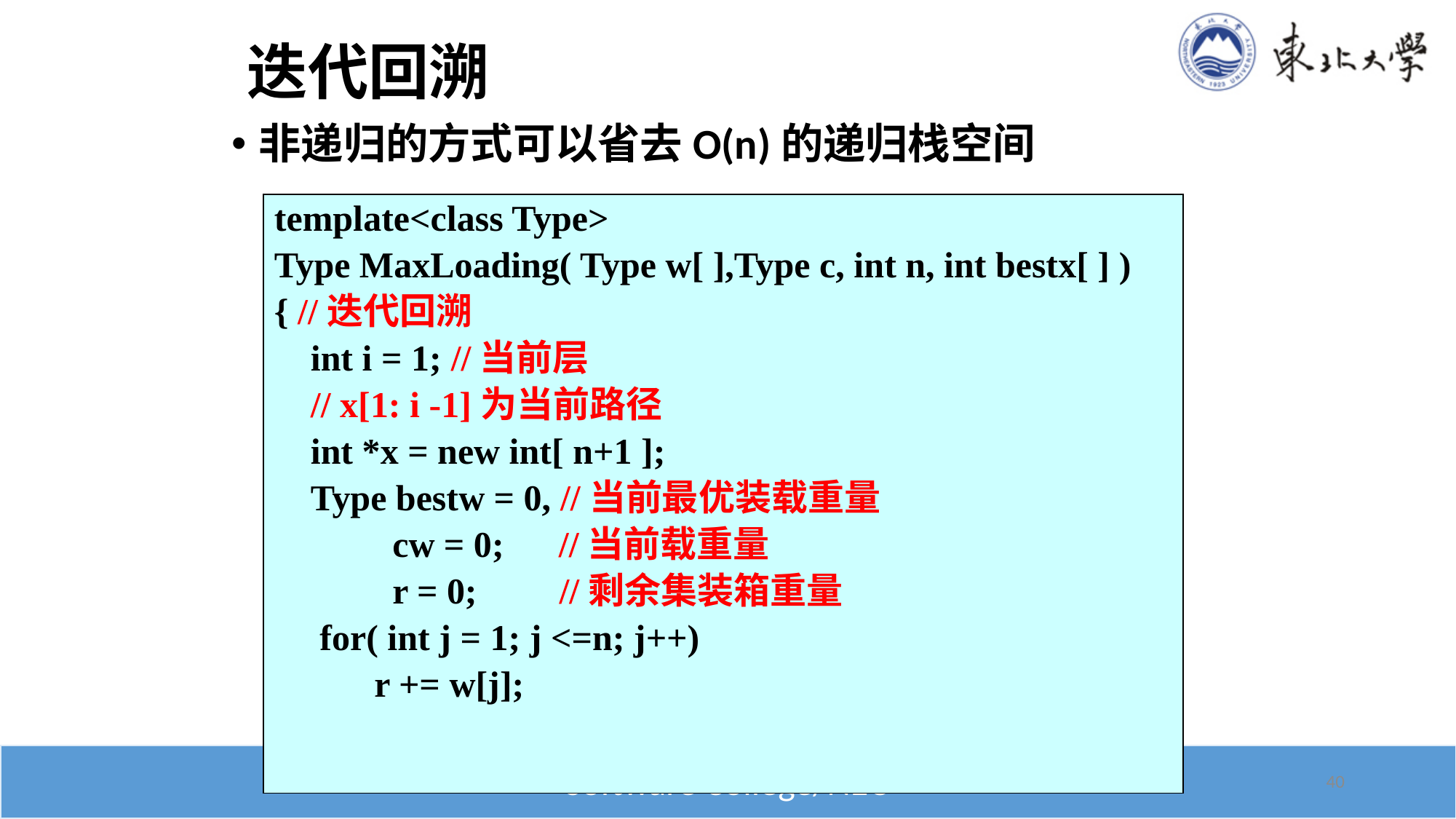

# 迭代回溯
非递归的方式可以省去O(n)的递归栈空间

template<class Type>
Type MaxLoading( Type w[ ],Type c, int n, int bestx[ ] )
{ //迭代回溯
    int i = 1; //当前层
    // x[1: i -1]为当前路径
    int *x = new int[ n+1 ];
    Type bestw = 0, //当前最优装载重量
             cw = 0;      //当前载重量
             r = 0;         //剩余集装箱重量
     for( int j = 1; j <=n; j++)
           r += w[j];

40